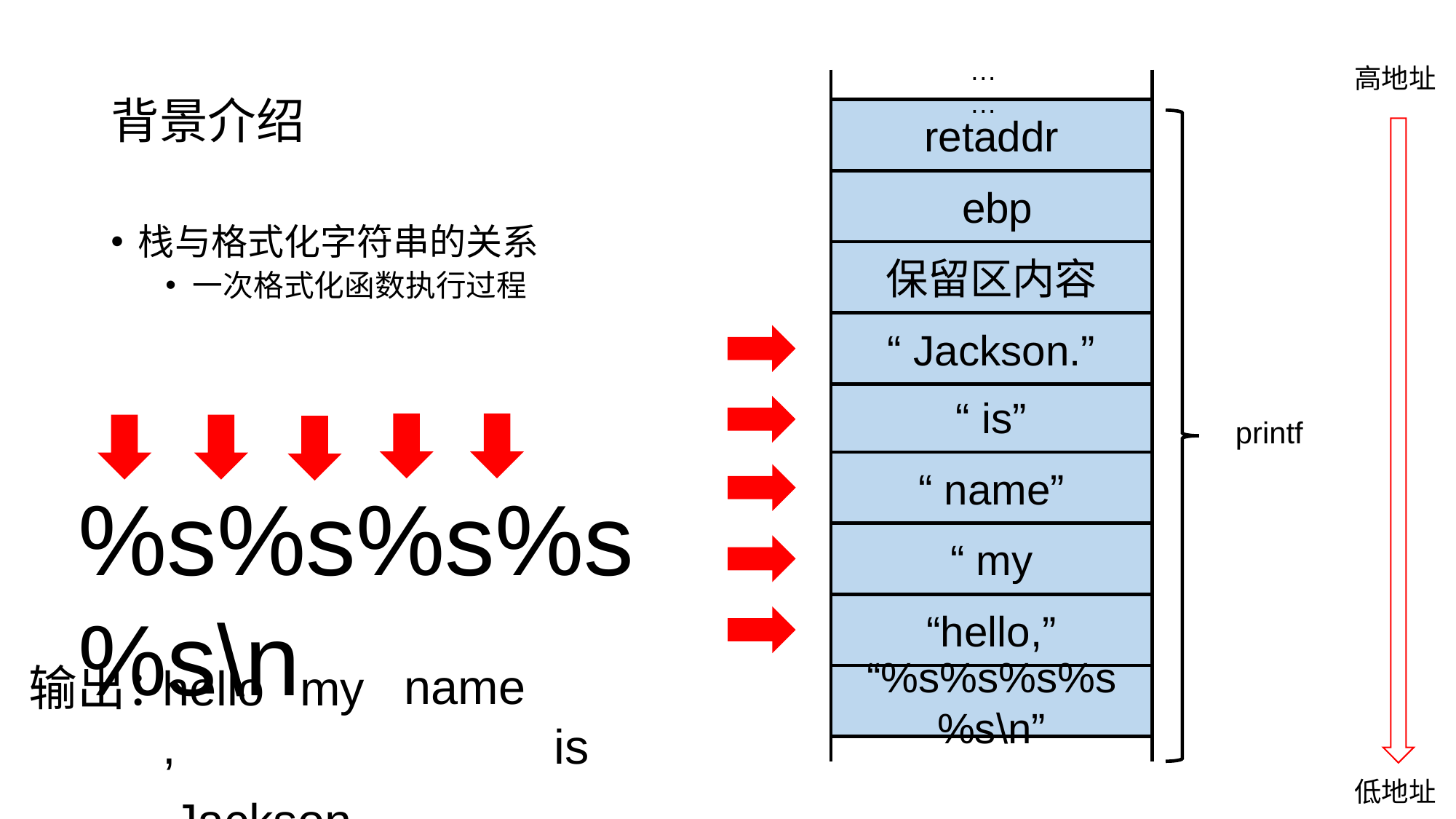

# 背景介绍
……
高地址
retaddr

 ebp
栈与格式化字符串的关系
一次格式化函数执行过程

保留区内容
“ Jackson.”

“ is”

printf

“ name”

%s%s%s%s%s\n
“ my

“hello,”

 name
输出：
hello,
 my
 is
“%s%s%s%s%s\n”
 Jackson.
低地址